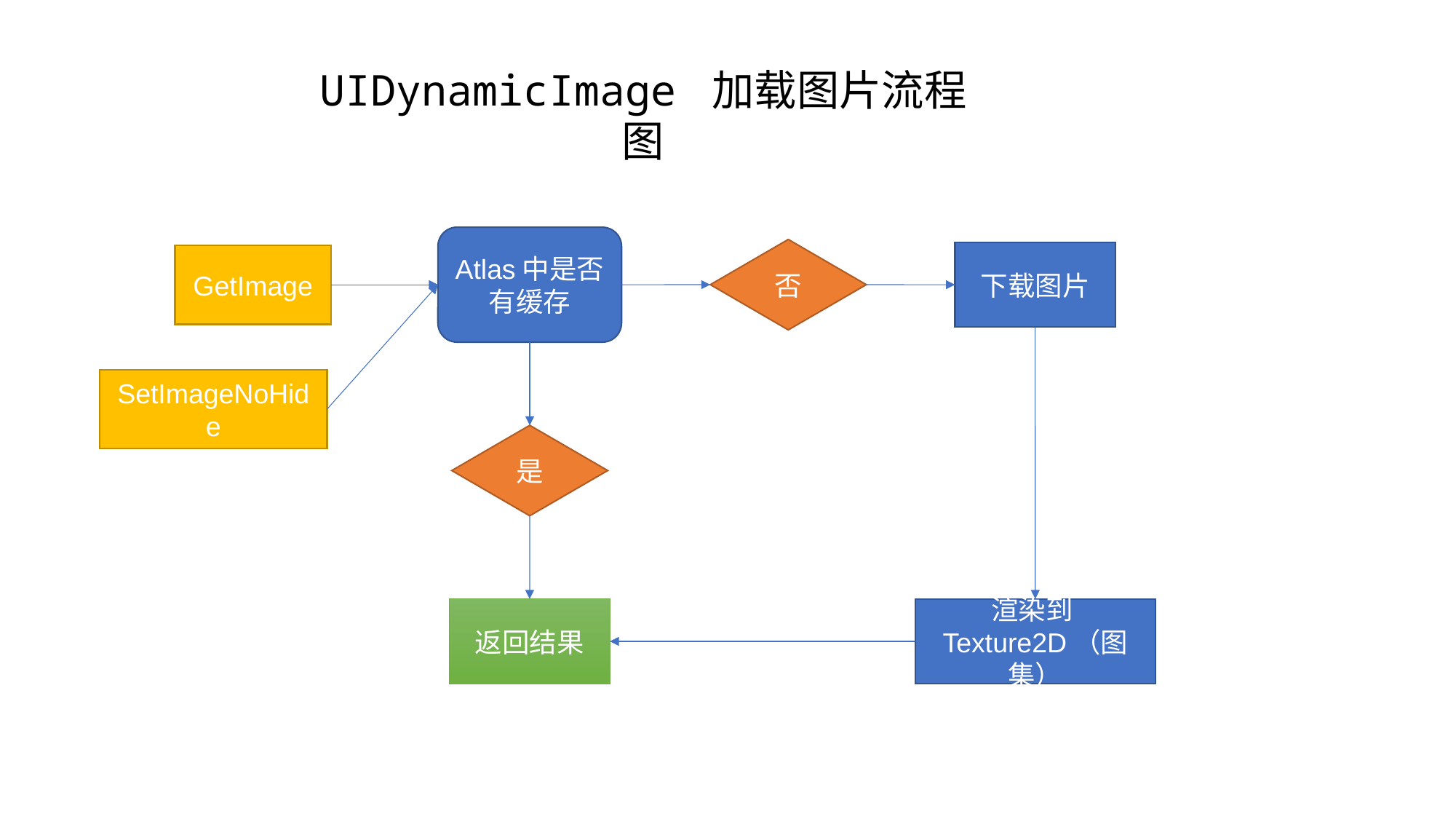

UIDynamicImage 加载图片流程图
Atlas中是否有缓存
否
下载图片
GetImage
SetImageNoHide
是
返回结果
渲染到Texture2D（图集）